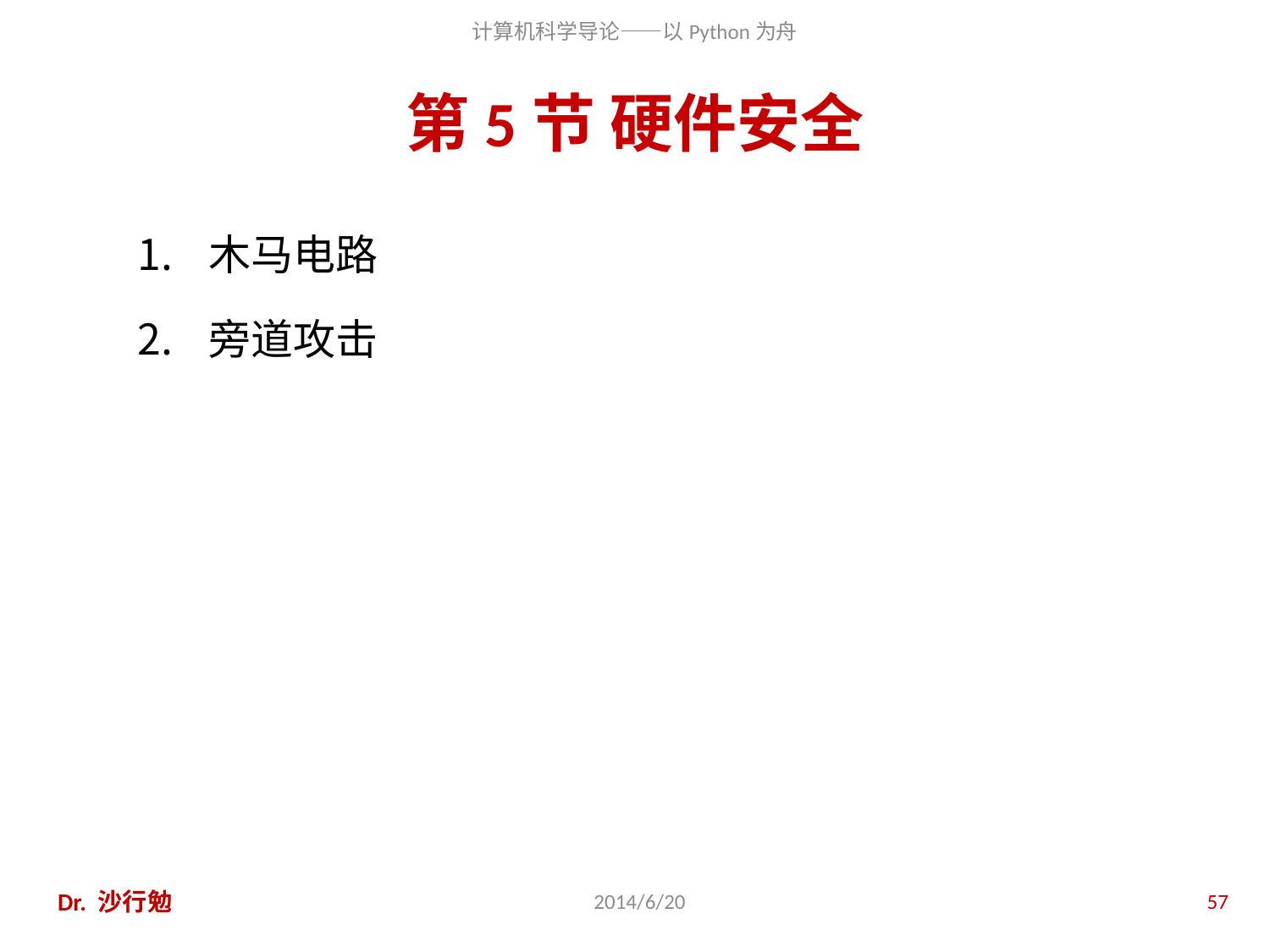

# 第5节 硬件安全
木马电路
旁道攻击
Dr. 沙行勉
2014/6/20
57